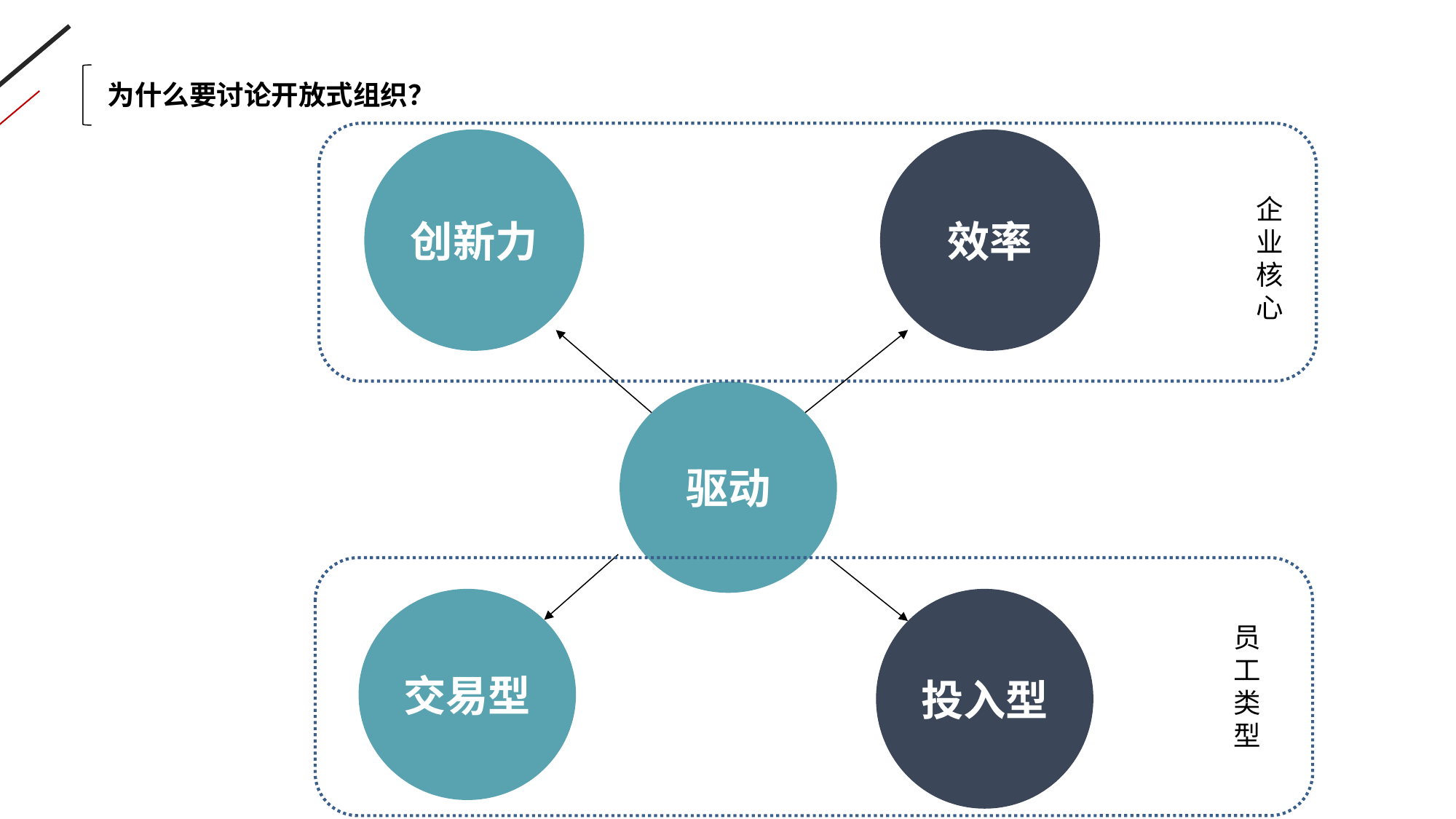

为什么要讨论开放式组织？

创新力
效率
企
业
核
心
驱动

交易型
投入型
员
工
类
型